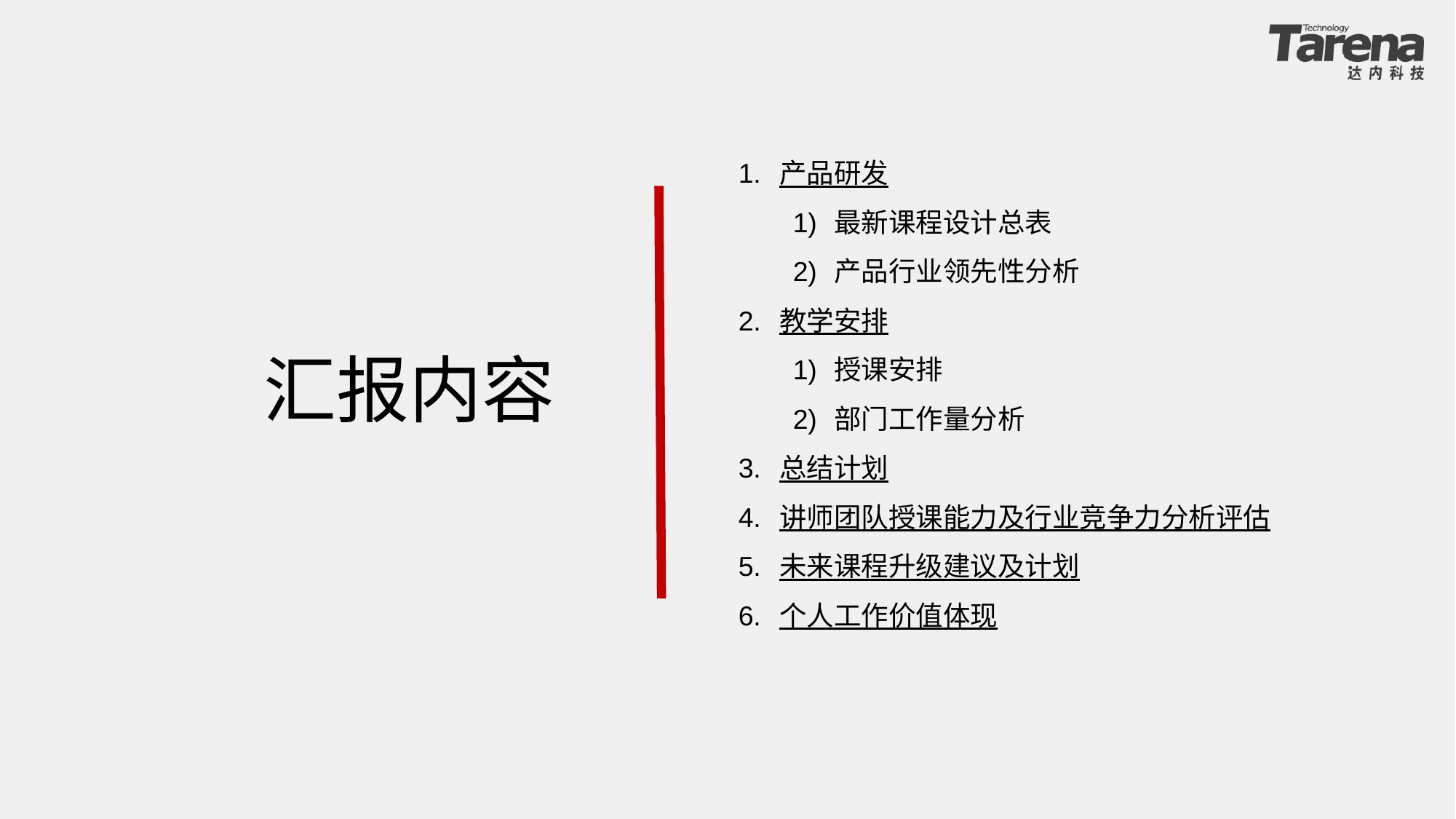

产品研发
最新课程设计总表
产品行业领先性分析
教学安排
授课安排
部门工作量分析
总结计划
讲师团队授课能力及行业竞争力分析评估
未来课程升级建议及计划
个人工作价值体现
汇报内容